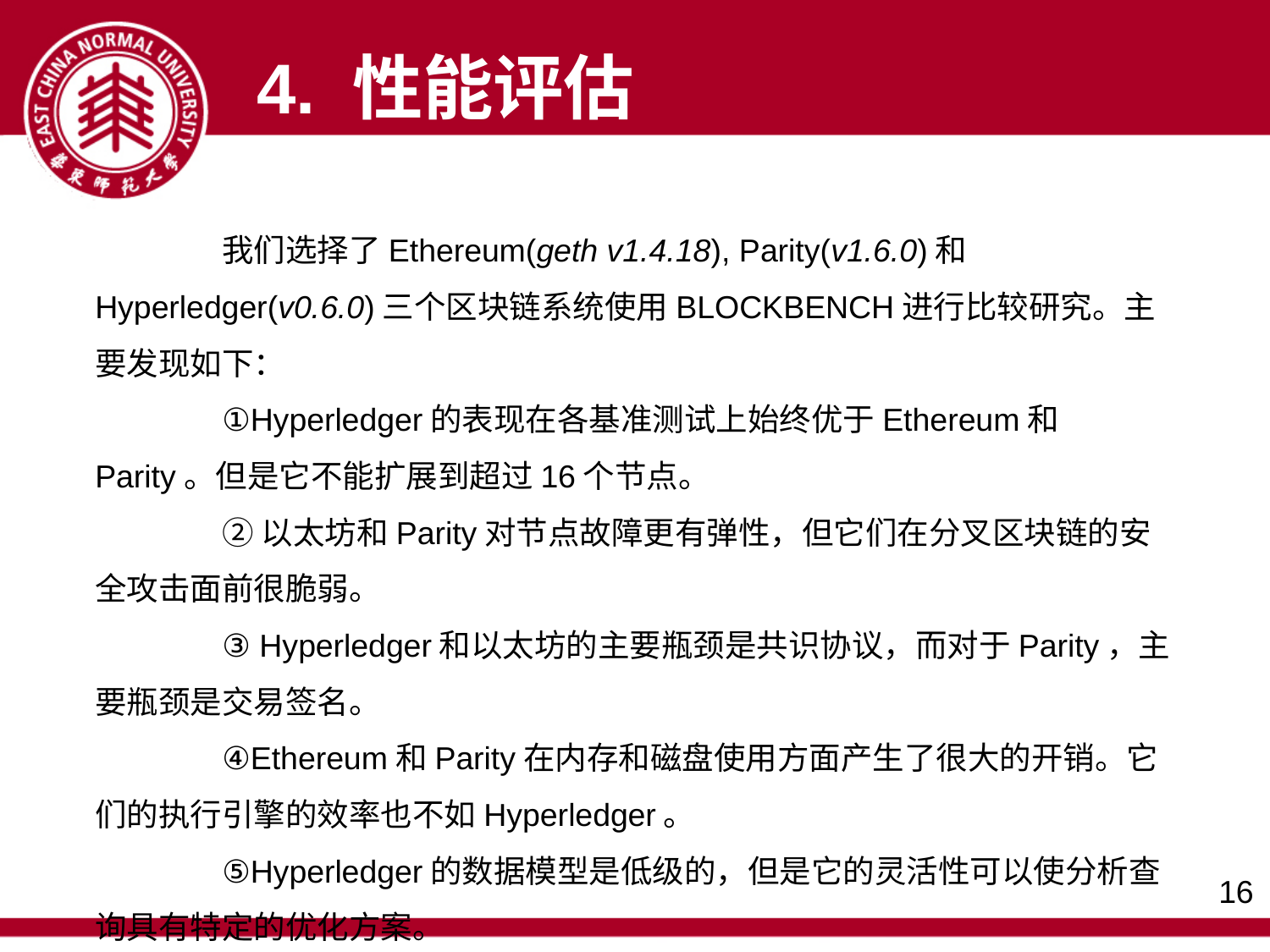

4. 性能评估
	我们选择了Ethereum(geth v1.4.18), Parity(v1.6.0)和Hyperledger(v0.6.0)三个区块链系统使用BLOCKBENCH进行比较研究。主要发现如下：
	①Hyperledger的表现在各基准测试上始终优于Ethereum和Parity。但是它不能扩展到超过16个节点。
	②以太坊和Parity对节点故障更有弹性，但它们在分叉区块链的安全攻击面前很脆弱。
	③ Hyperledger和以太坊的主要瓶颈是共识协议，而对于Parity，主要瓶颈是交易签名。
	④Ethereum和Parity在内存和磁盘使用方面产生了很大的开销。它们的执行引擎的效率也不如Hyperledger。
	⑤Hyperledger的数据模型是低级的，但是它的灵活性可以使分析查询具有特定的优化方案。
16